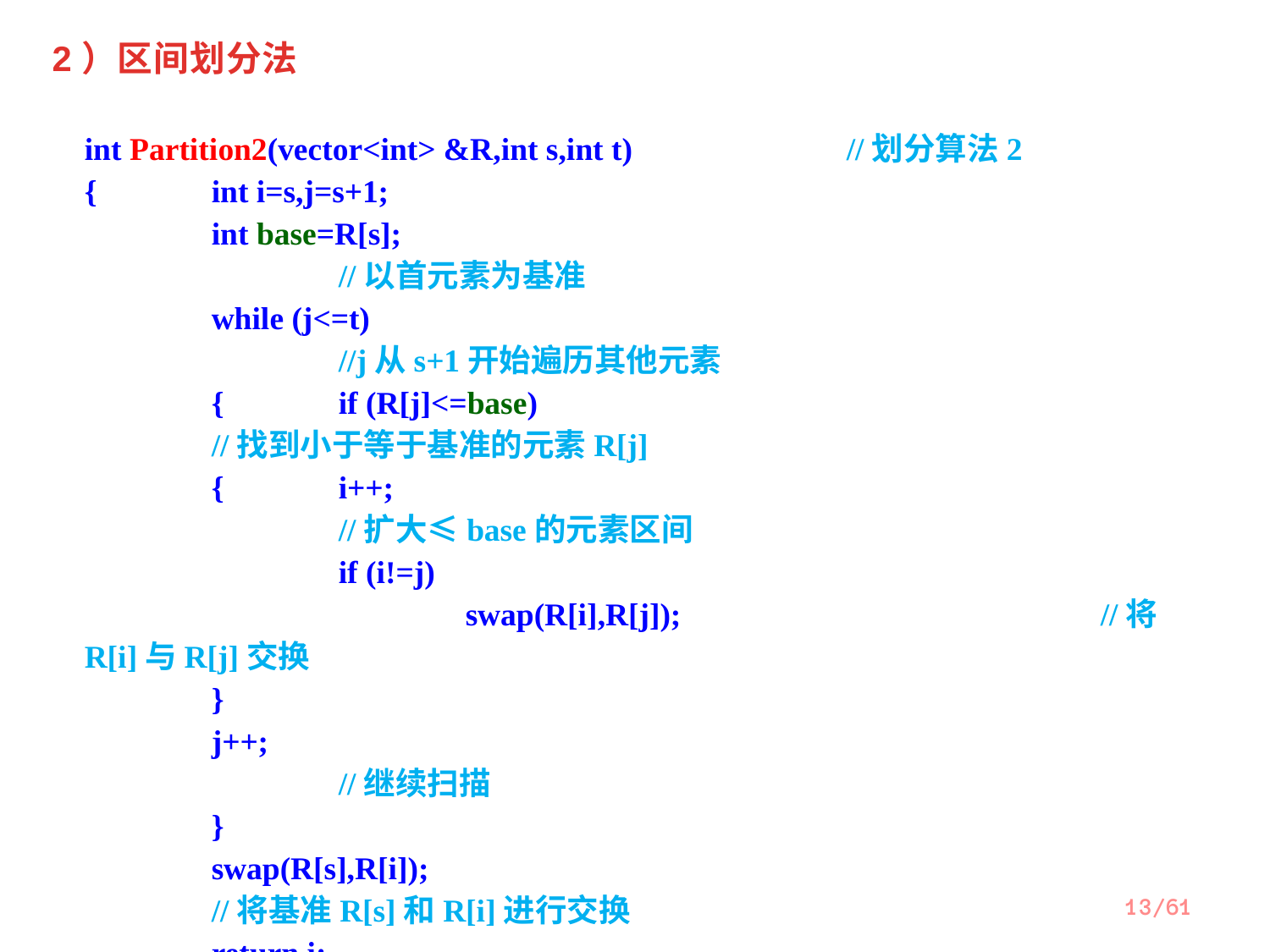

2）区间划分法
int Partition2(vector<int> &R,int s,int t)		//划分算法2
{   	int i=s,j=s+1;
    	int base=R[s]; 								//以首元素为基准
    	while (j<=t) 								//j从s+1开始遍历其他元素
    	{	if (R[j]<=base) 						//找到小于等于基准的元素R[j]
        	{	i++; 								//扩大≤base的元素区间
            		if (i!=j)
                		swap(R[i],R[j]); 				//将R[i]与R[j]交换
        	}
        	j++; 									//继续扫描
    	}
    	swap(R[s],R[i]); 							//将基准R[s]和R[i]进行交换
    	return i;
}
13/61